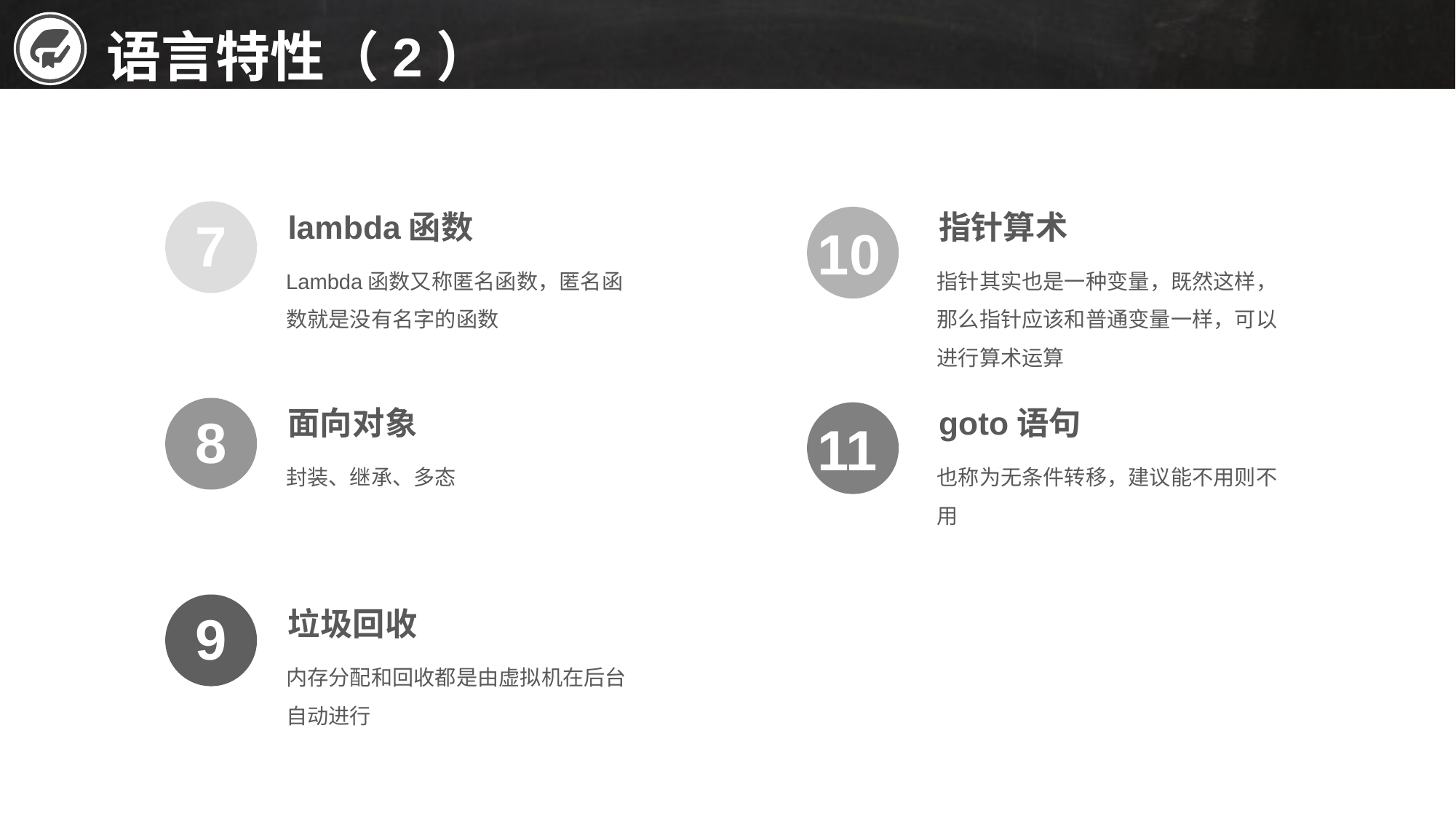

语言特性（2）

lambda函数
指针算术
7

10
Lambda函数又称匿名函数，匿名函数就是没有名字的函数
指针其实也是一种变量，既然这样，那么指针应该和普通变量一样，可以进行算术运算
面向对象
goto语句

8

11
封装、继承、多态
也称为无条件转移，建议能不用则不用

垃圾回收
9
内存分配和回收都是由虚拟机在后台自动进行